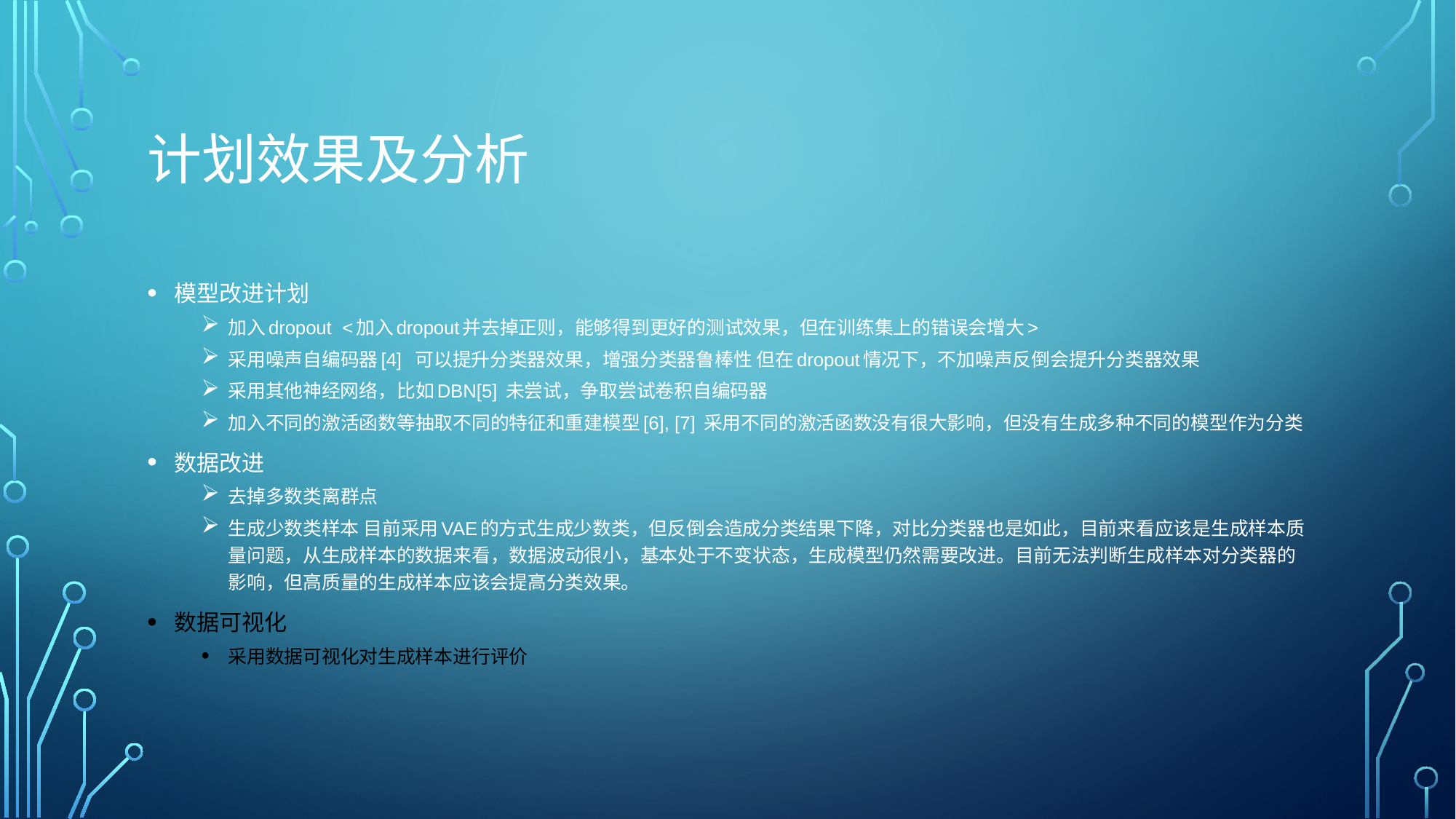

# 计划效果及分析
模型改进计划
加入dropout  <加入dropout并去掉正则，能够得到更好的测试效果，但在训练集上的错误会增大>
采用噪声自编码器[4]  可以提升分类器效果，增强分类器鲁棒性 但在dropout情况下，不加噪声反倒会提升分类器效果
采用其他神经网络，比如DBN[5] 未尝试，争取尝试卷积自编码器
加入不同的激活函数等抽取不同的特征和重建模型[6], [7] 采用不同的激活函数没有很大影响，但没有生成多种不同的模型作为分类
数据改进
去掉多数类离群点
生成少数类样本 目前采用VAE的方式生成少数类，但反倒会造成分类结果下降，对比分类器也是如此，目前来看应该是生成样本质量问题，从生成样本的数据来看，数据波动很小，基本处于不变状态，生成模型仍然需要改进。目前无法判断生成样本对分类器的影响，但高质量的生成样本应该会提高分类效果。
数据可视化
采用数据可视化对生成样本进行评价